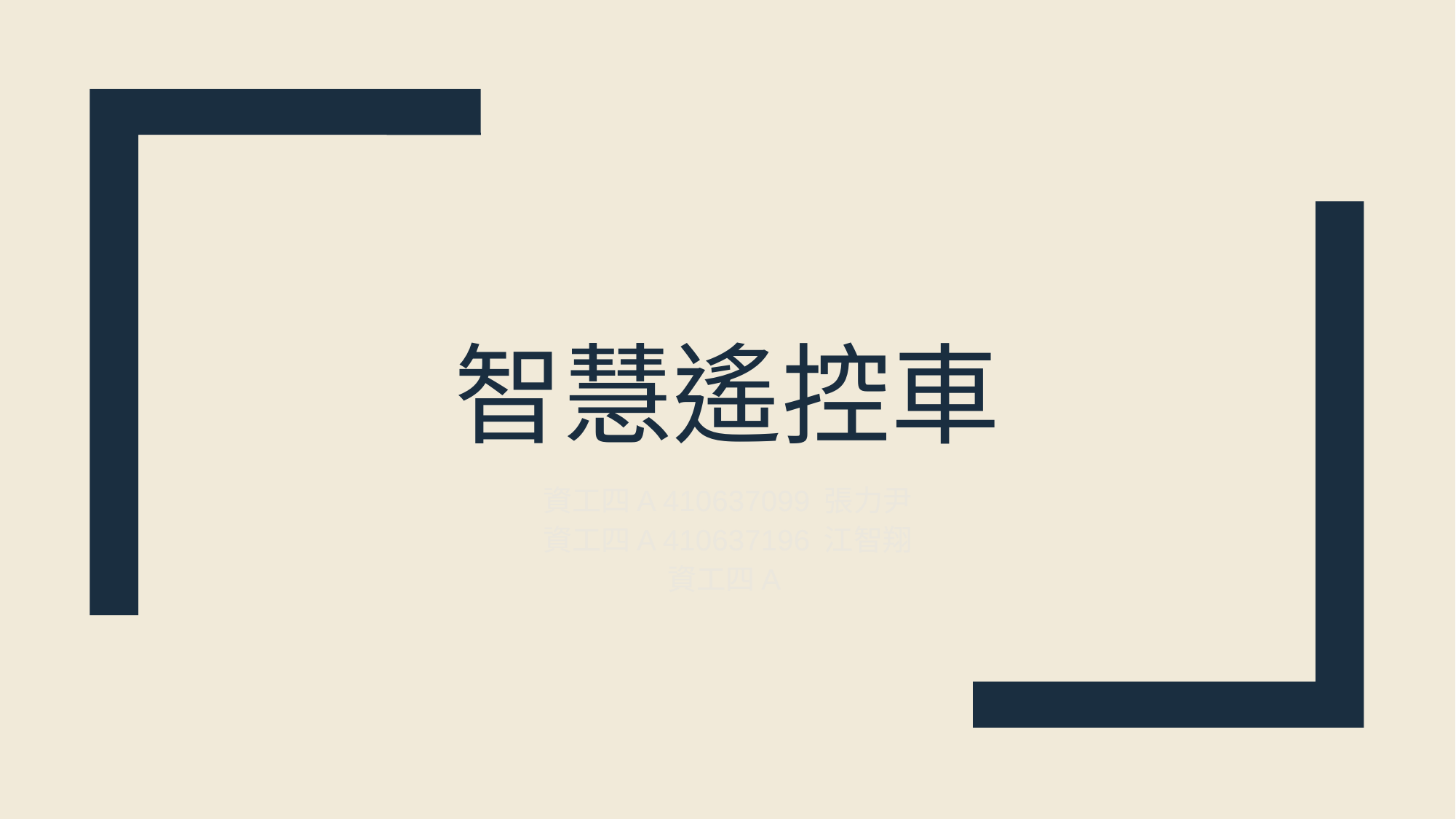

# 智慧遙控車
資工四A 410637099 張力尹
資工四A 410637196 江智翔
資工四A